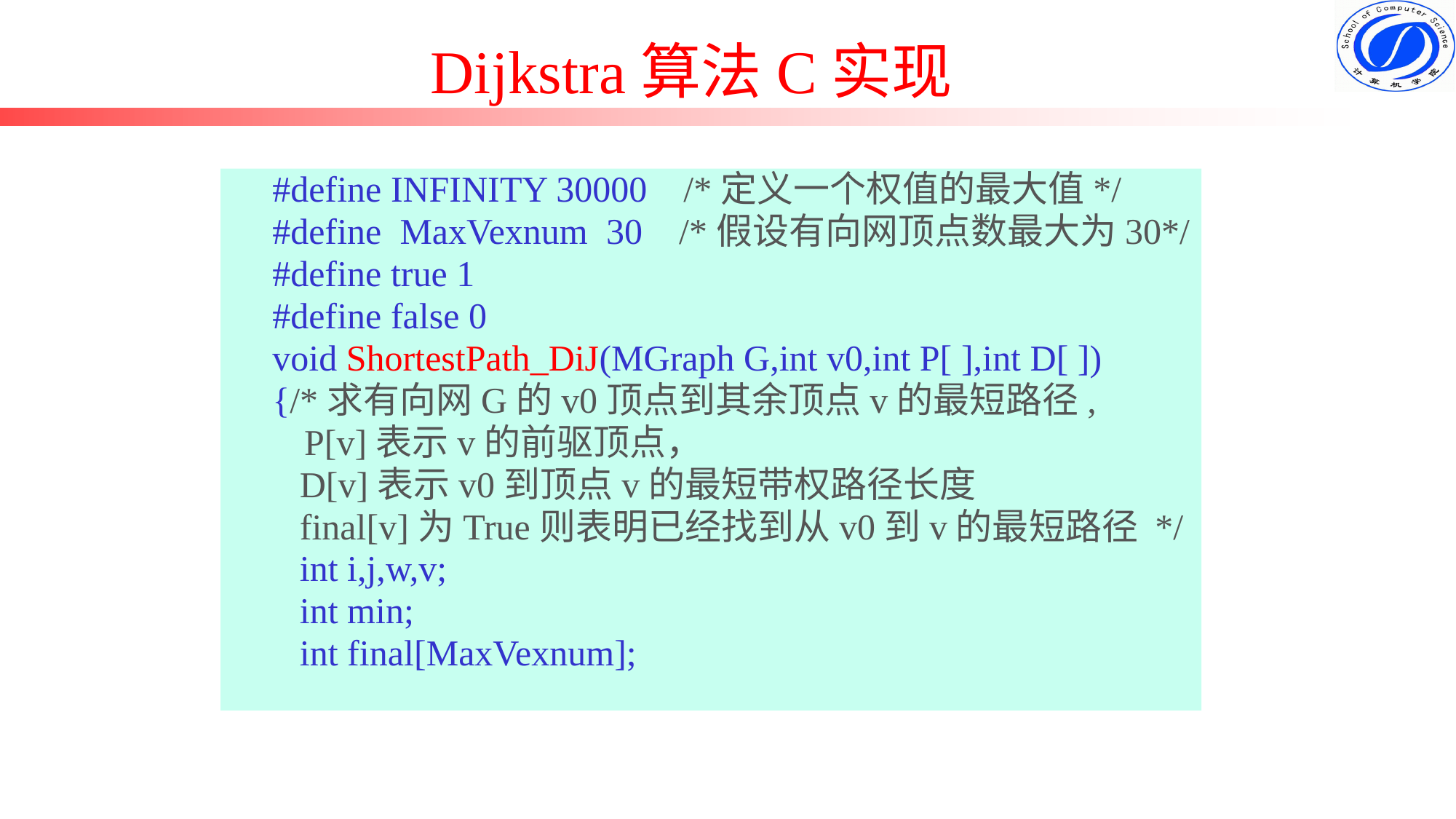

# Dijkstra算法C实现
	#define INFINITY 30000    /*定义一个权值的最大值*/
	#define  MaxVexnum  30    /*假设有向网顶点数最大为30*/
	#define true 1
	#define false 0
	void ShortestPath_DiJ(MGraph G,int v0,int P[ ],int D[ ])
	{/*求有向网G的v0顶点到其余顶点v的最短路径,
        P[v]表示v的前驱顶点，
	   D[v]表示v0到顶点v的最短带权路径长度
	   final[v]为True则表明已经找到从v0到v的最短路径 */
	   int i,j,w,v;
	   int min;
	   int final[MaxVexnum];